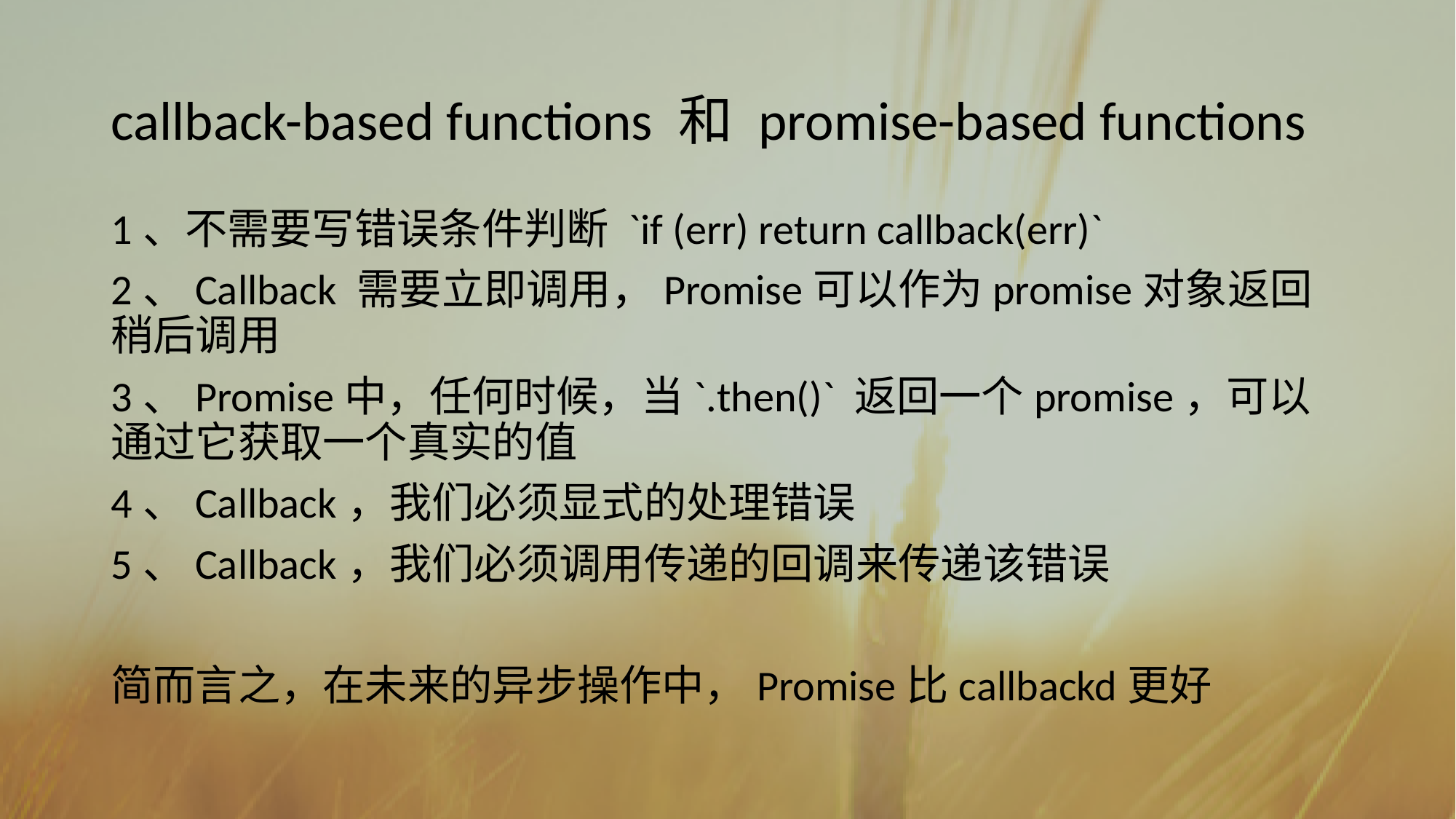

# callback-based functions 和 promise-based functions
1、不需要写错误条件判断 `if (err) return callback(err)`
2、Callback 需要立即调用，Promise可以作为promise对象返回稍后调用
3、Promise中，任何时候，当`.then()` 返回一个promise，可以通过它获取一个真实的值
4、Callback，我们必须显式的处理错误
5、Callback，我们必须调用传递的回调来传递该错误

简而言之，在未来的异步操作中，Promise比callbackd更好